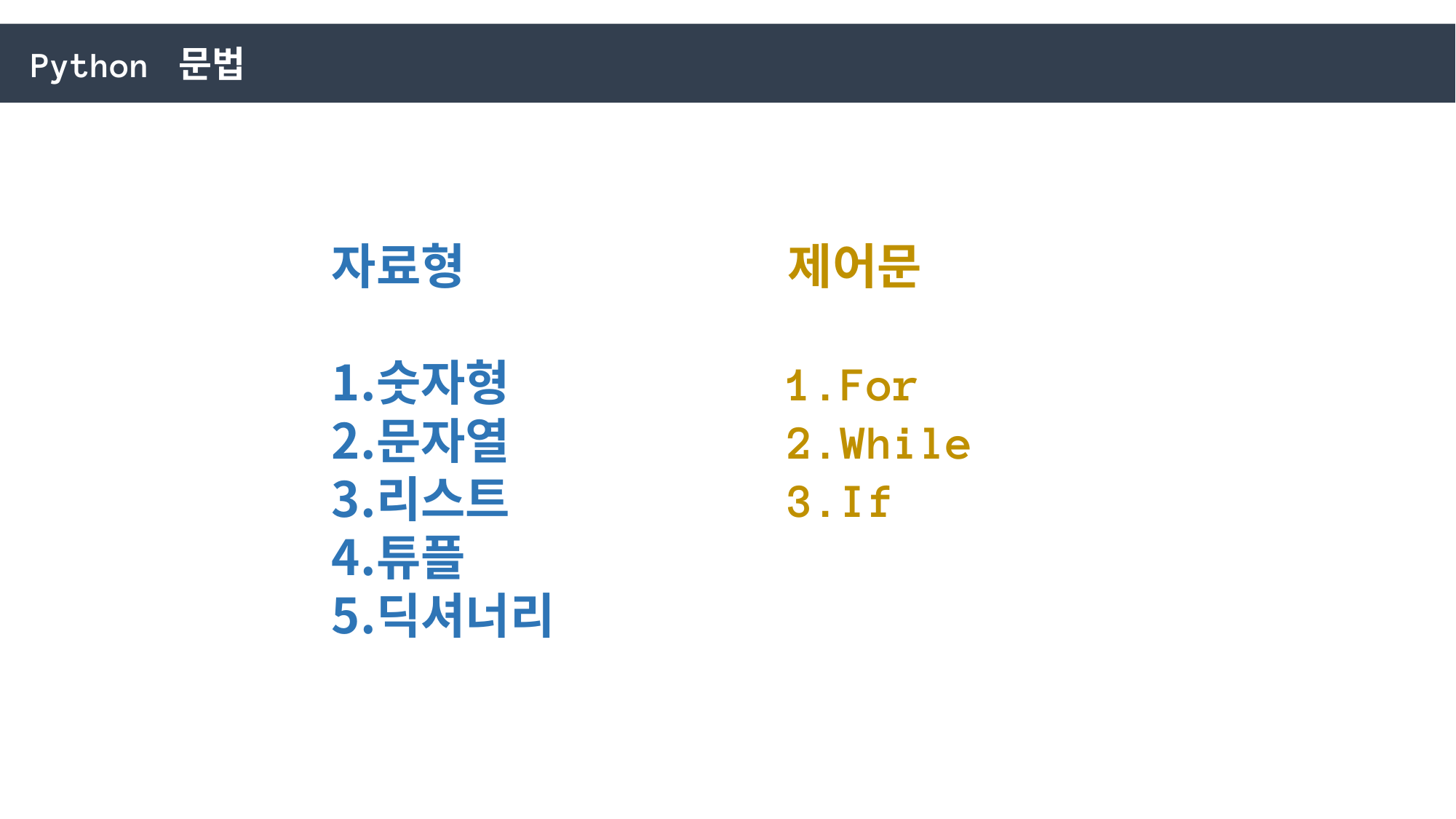

Python 문법
자료형

숫자형
문자열
리스트
튜플
딕셔너리

제어문

For
While
If